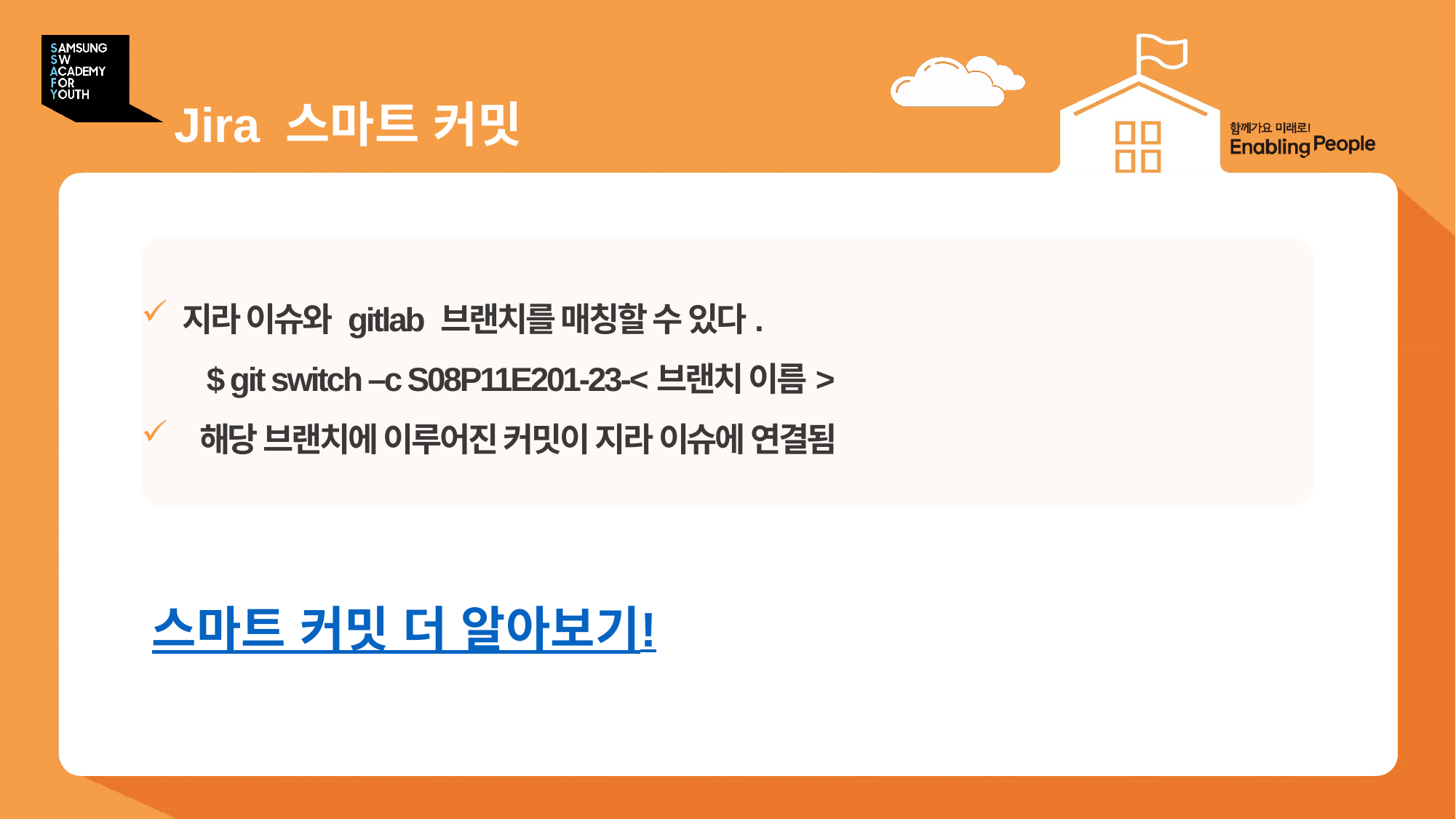

# Jira 스마트 커밋

지라 이슈와 gitlab 브랜치를 매칭할 수 있다.
         $ git switch –c S08P11E201-23-<브랜치 이름>
 해당 브랜치에 이루어진 커밋이 지라 이슈에 연결됨
스마트 커밋 더 알아보기!